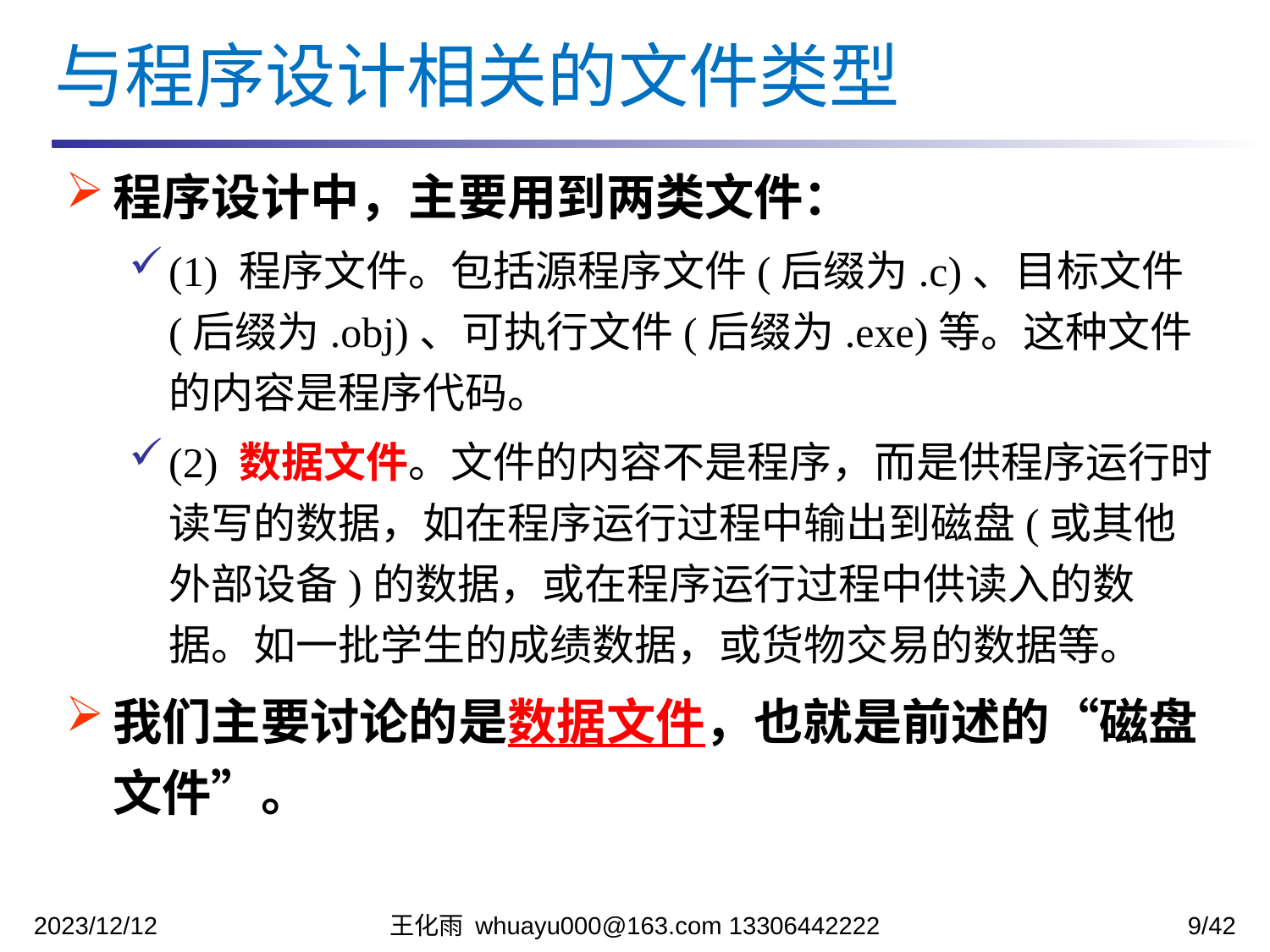

与程序设计相关的文件类型
程序设计中，主要用到两类文件：
(1) 程序文件。包括源程序文件(后缀为.c)、目标文件(后缀为.obj)、可执行文件(后缀为.exe)等。这种文件的内容是程序代码。
(2) 数据文件。文件的内容不是程序，而是供程序运行时读写的数据，如在程序运行过程中输出到磁盘(或其他外部设备)的数据，或在程序运行过程中供读入的数据。如一批学生的成绩数据，或货物交易的数据等。
我们主要讨论的是数据文件，也就是前述的“磁盘文件”。
2023/12/12
王化雨 whuayu000@163.com 13306442222
9/42